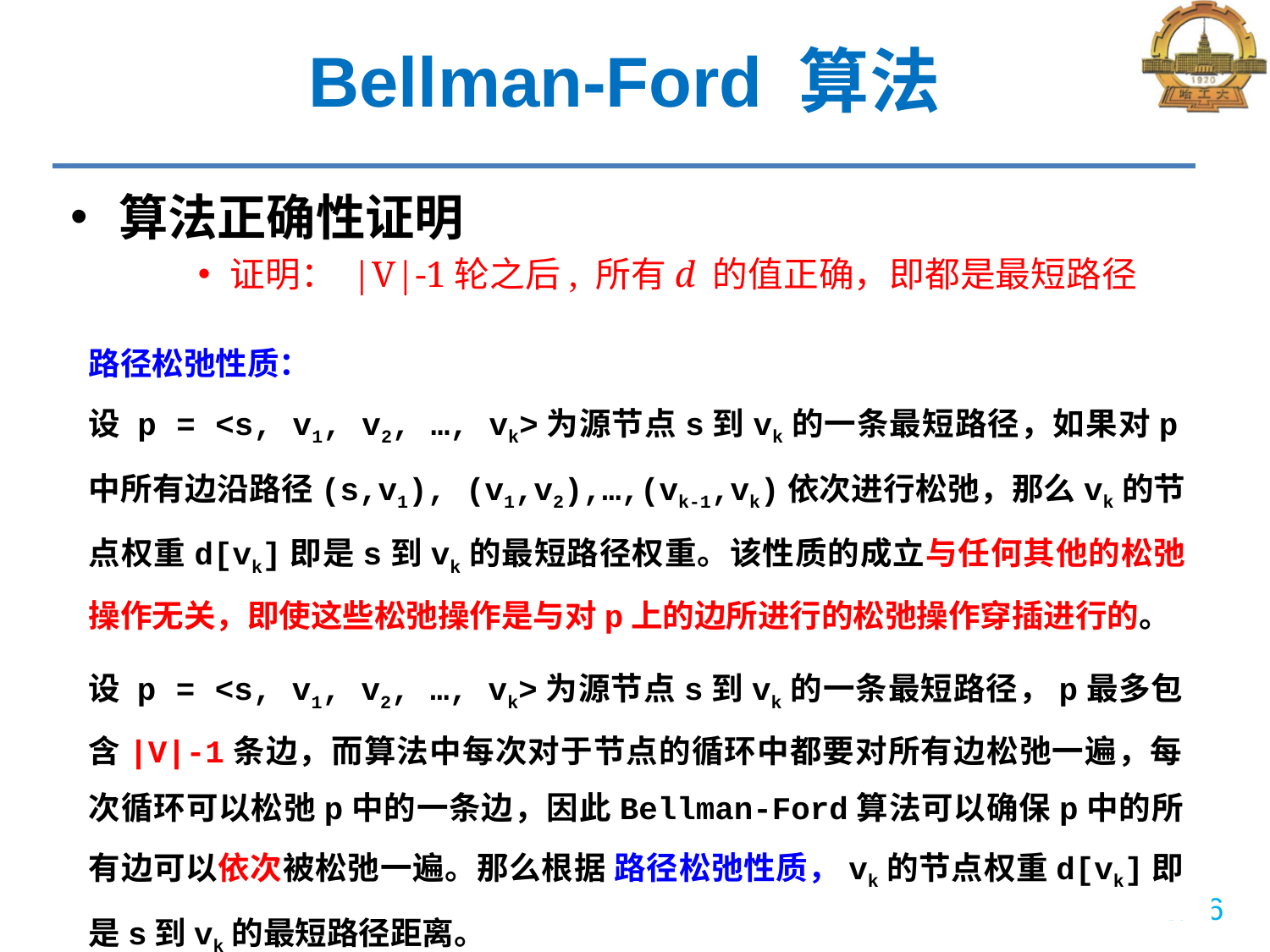

# Bellman-Ford 算法
算法正确性证明
证明： |V|-1轮之后, 所有d 的值正确，即都是最短路径

路径松弛性质：
设 p = <s, v1, v2, …, vk>为源节点s到vk的一条最短路径，如果对p中所有边沿路径(s,v1), (v1,v2),…,(vk-1,vk)依次进行松弛，那么vk的节点权重d[vk]即是s到vk的最短路径权重。该性质的成立与任何其他的松弛操作无关，即使这些松弛操作是与对p上的边所进行的松弛操作穿插进行的。
设 p = <s, v1, v2, …, vk>为源节点s到vk的一条最短路径，p最多包含|V|-1条边，而算法中每次对于节点的循环中都要对所有边松弛一遍，每次循环可以松弛p中的一条边，因此Bellman-Ford算法可以确保p中的所有边可以依次被松弛一遍。那么根据 路径松弛性质，vk的节点权重d[vk]即是s到vk的最短路径距离。